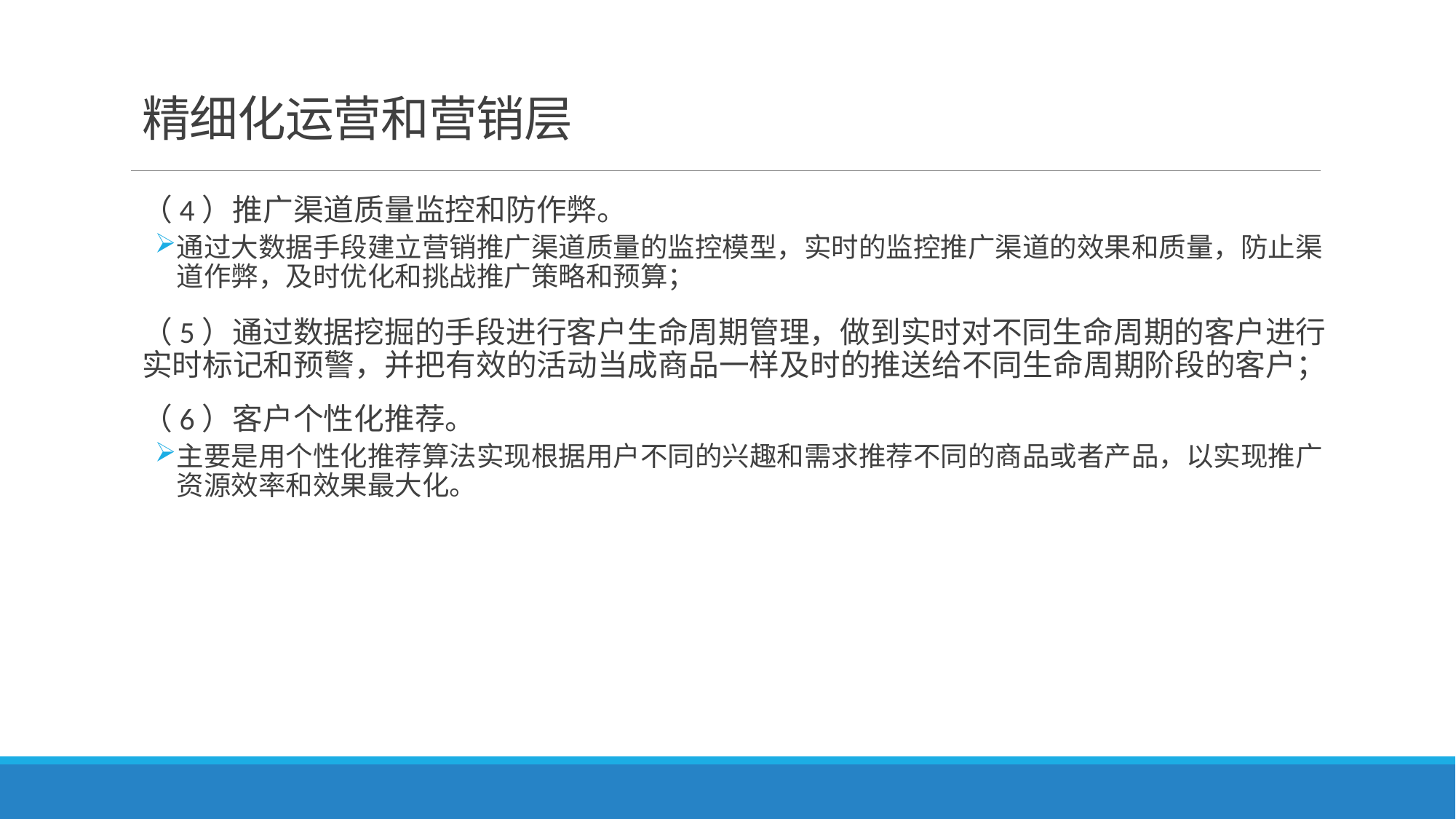

# 精细化运营和营销层
（4）推广渠道质量监控和防作弊。
通过大数据手段建立营销推广渠道质量的监控模型，实时的监控推广渠道的效果和质量，防止渠道作弊，及时优化和挑战推广策略和预算；
（5）通过数据挖掘的手段进行客户生命周期管理，做到实时对不同生命周期的客户进行实时标记和预警，并把有效的活动当成商品一样及时的推送给不同生命周期阶段的客户；
（6）客户个性化推荐。
主要是用个性化推荐算法实现根据用户不同的兴趣和需求推荐不同的商品或者产品，以实现推广资源效率和效果最大化。